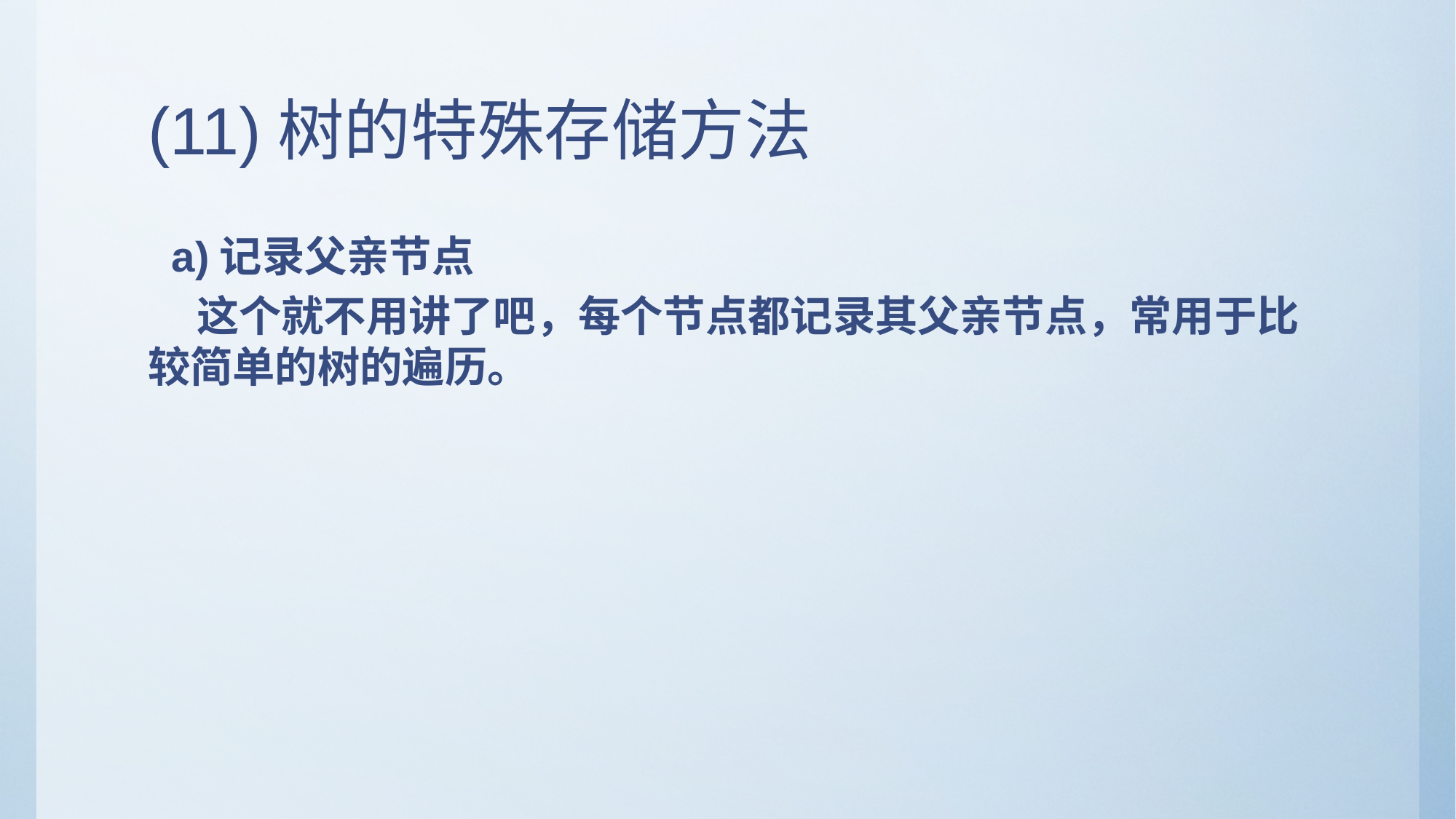

# (11)树的特殊存储方法
  a)记录父亲节点
    这个就不用讲了吧，每个节点都记录其父亲节点，常用于比较简单的树的遍历。